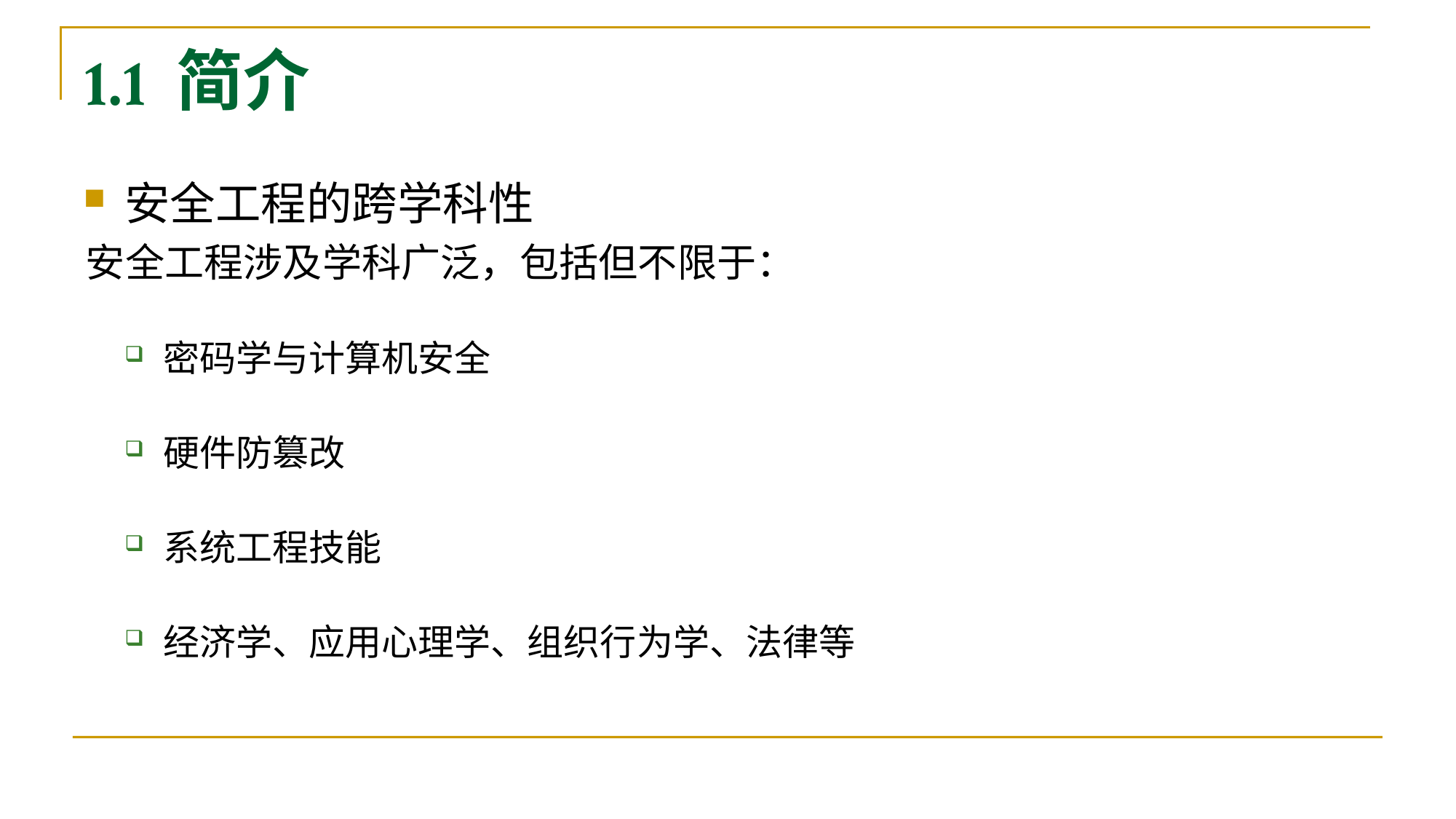

# 1.1 简介
安全工程的跨学科性
安全工程涉及学科广泛，包括但不限于：
密码学与计算机安全
硬件防篡改
系统工程技能
经济学、应用心理学、组织行为学、法律等